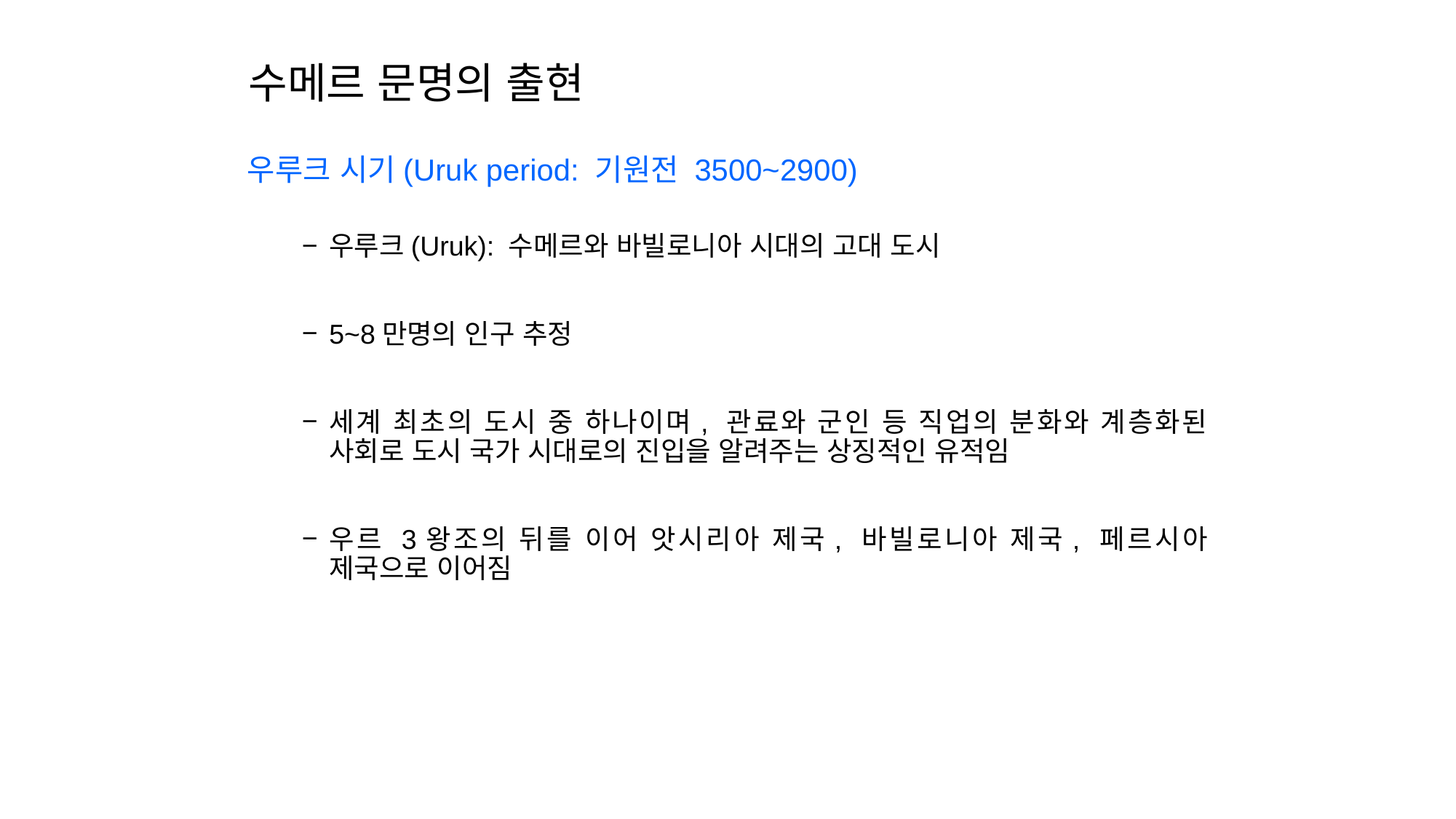

수메르 문명의 출현
우루크 시기(Uruk period: 기원전 3500~2900)

우루크(Uruk): 수메르와 바빌로니아 시대의 고대 도시

5~8만명의 인구 추정

세계 최초의 도시 중 하나이며, 관료와 군인 등 직업의 분화와 계층화된 사회로 도시 국가 시대로의 진입을 알려주는 상징적인 유적임

우르 3왕조의 뒤를 이어 앗시리아 제국, 바빌로니아 제국, 페르시아 제국으로 이어짐